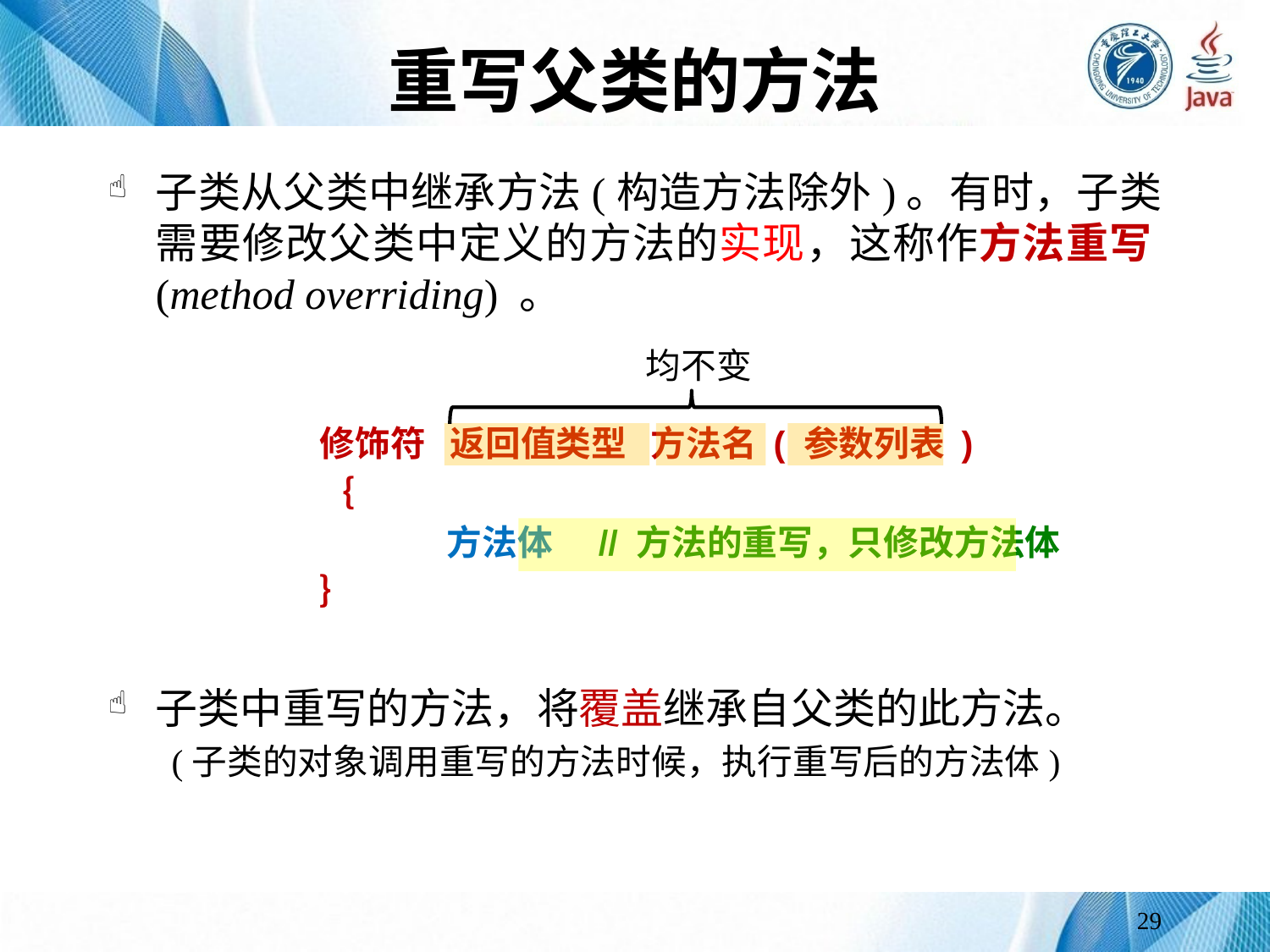

# 重写父类的方法
子类从父类中继承方法(构造方法除外)。有时，子类需要修改父类中定义的方法的实现，这称作方法重写(method overriding) 。

子类中重写的方法，将覆盖继承自父类的此方法。
(子类的对象调用重写的方法时候，执行重写后的方法体)

均不变

	修饰符   返回值类型   方法名 ( 参数列表 )
｛
		方法体	  // 方法的重写，只修改方法体
｝

29